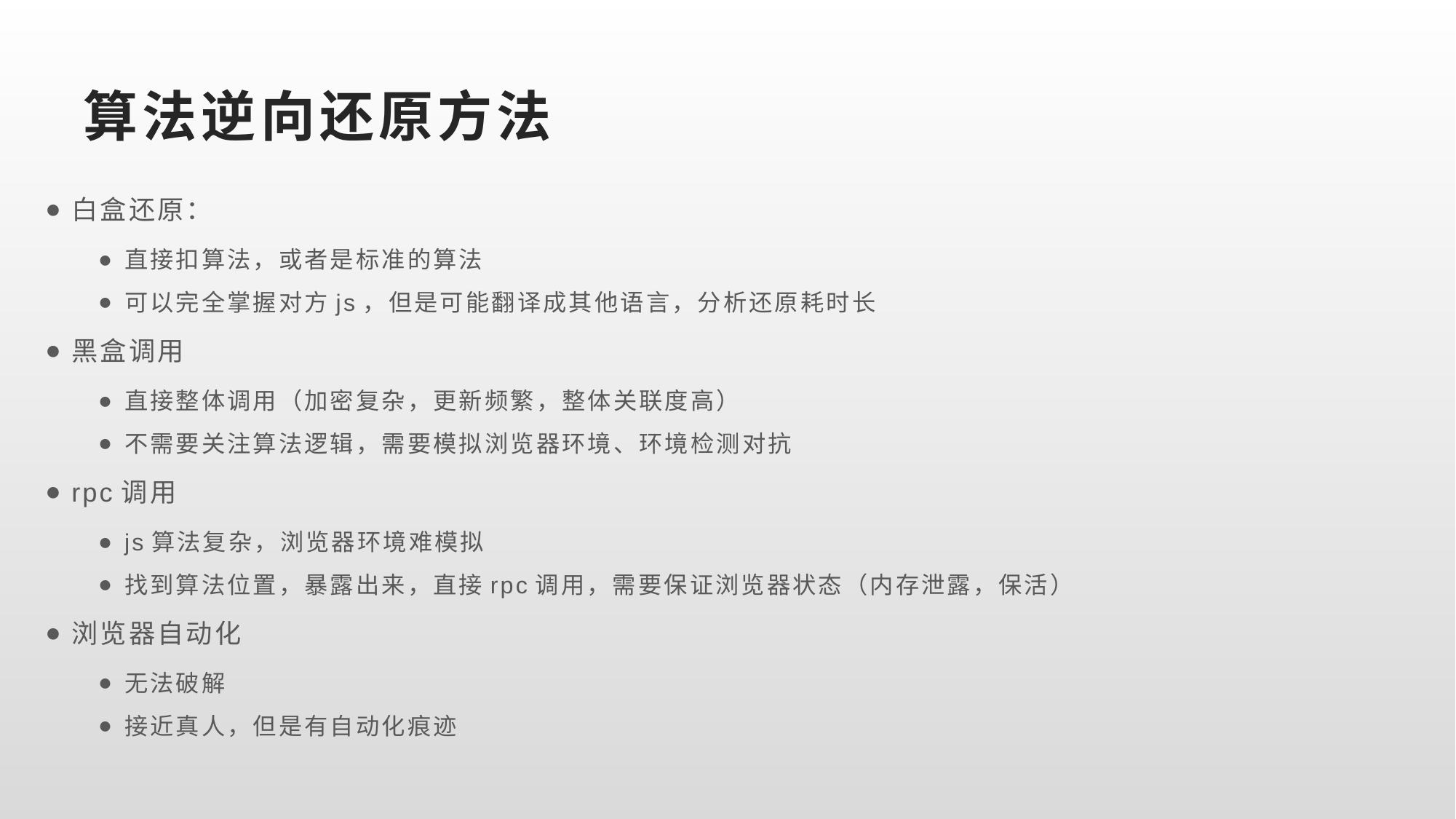

# 算法逆向还原方法
白盒还原：
直接扣算法，或者是标准的算法
可以完全掌握对方js，但是可能翻译成其他语言，分析还原耗时长
黑盒调用
直接整体调用（加密复杂，更新频繁，整体关联度高）
不需要关注算法逻辑，需要模拟浏览器环境、环境检测对抗
rpc调用
js算法复杂，浏览器环境难模拟
找到算法位置，暴露出来，直接rpc调用，需要保证浏览器状态（内存泄露，保活）
浏览器自动化
无法破解
接近真人，但是有自动化痕迹